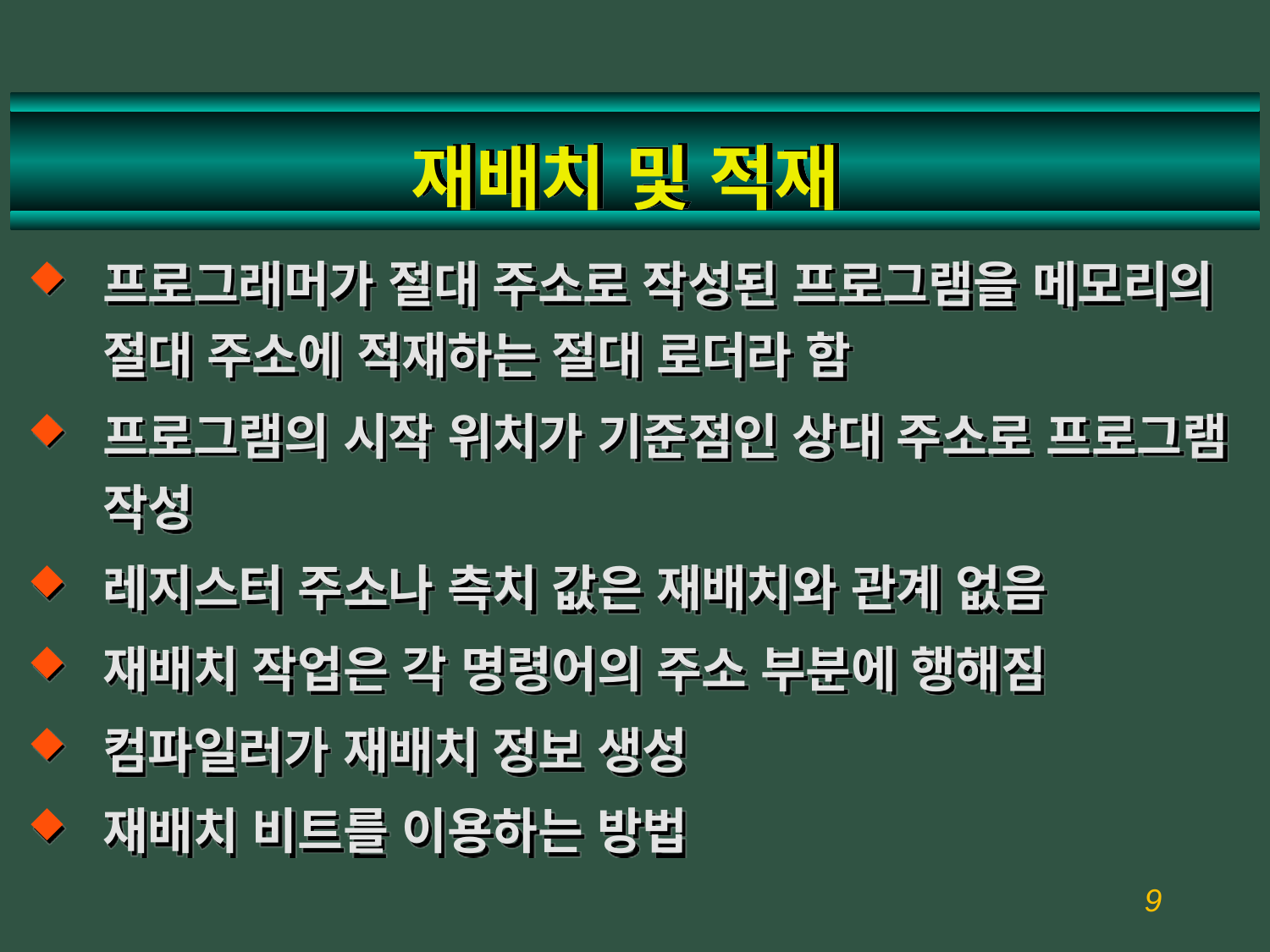

# 재배치 및 적재
프로그래머가 절대 주소로 작성된 프로그램을 메모리의 절대 주소에 적재하는 절대 로더라 함
프로그램의 시작 위치가 기준점인 상대 주소로 프로그램 작성
레지스터 주소나 측치 값은 재배치와 관계 없음
재배치 작업은 각 명령어의 주소 부분에 행해짐
컴파일러가 재배치 정보 생성
재배치 비트를 이용하는 방법
9